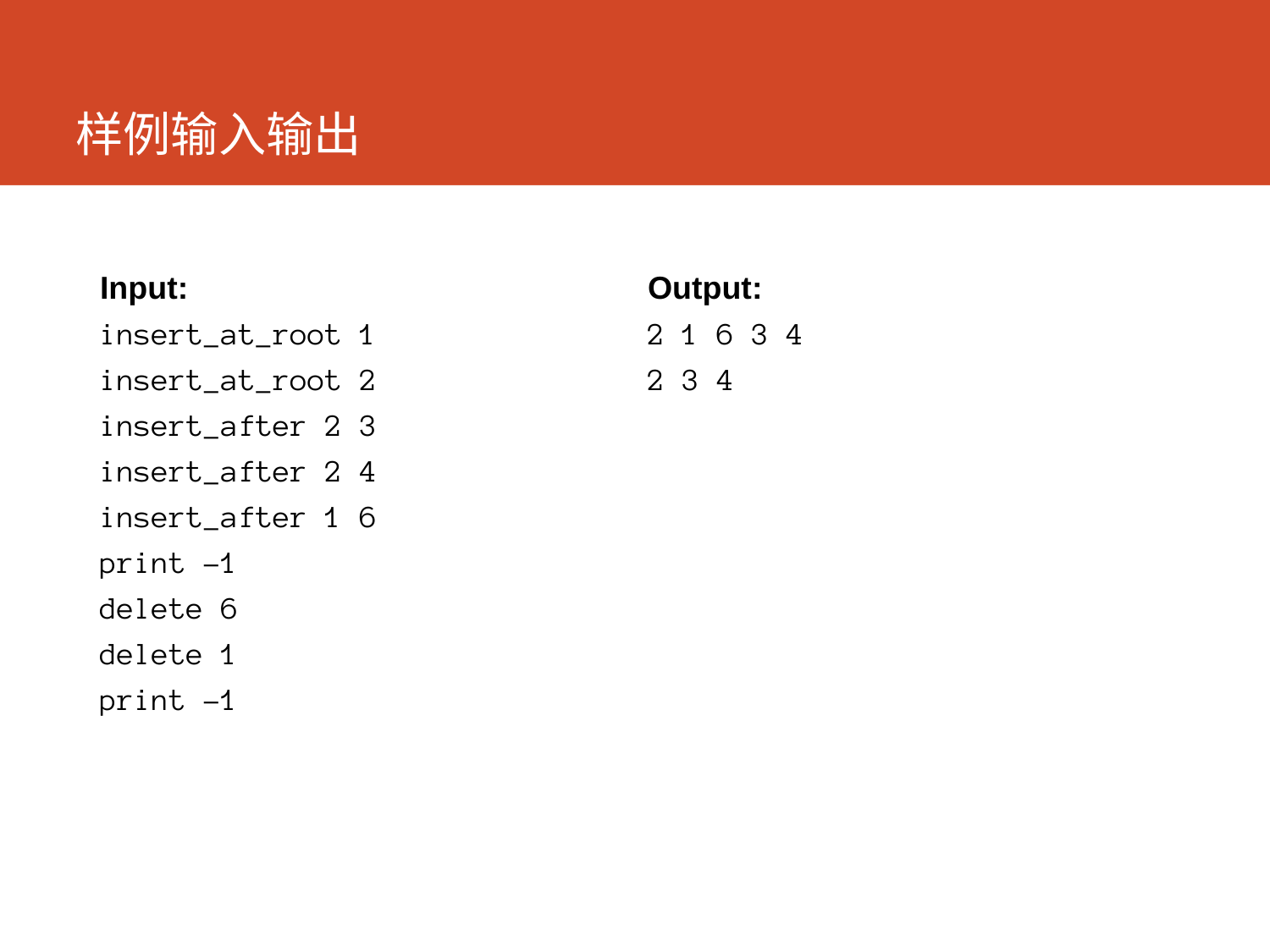

# 样例输入输出
Output:
2 1 6 3 4
2 3 4
Input:
insert_at_root 1
insert_at_root 2
insert_after 2 3
insert_after 2 4
insert_after 1 6
print -1
delete 6
delete 1
print -1